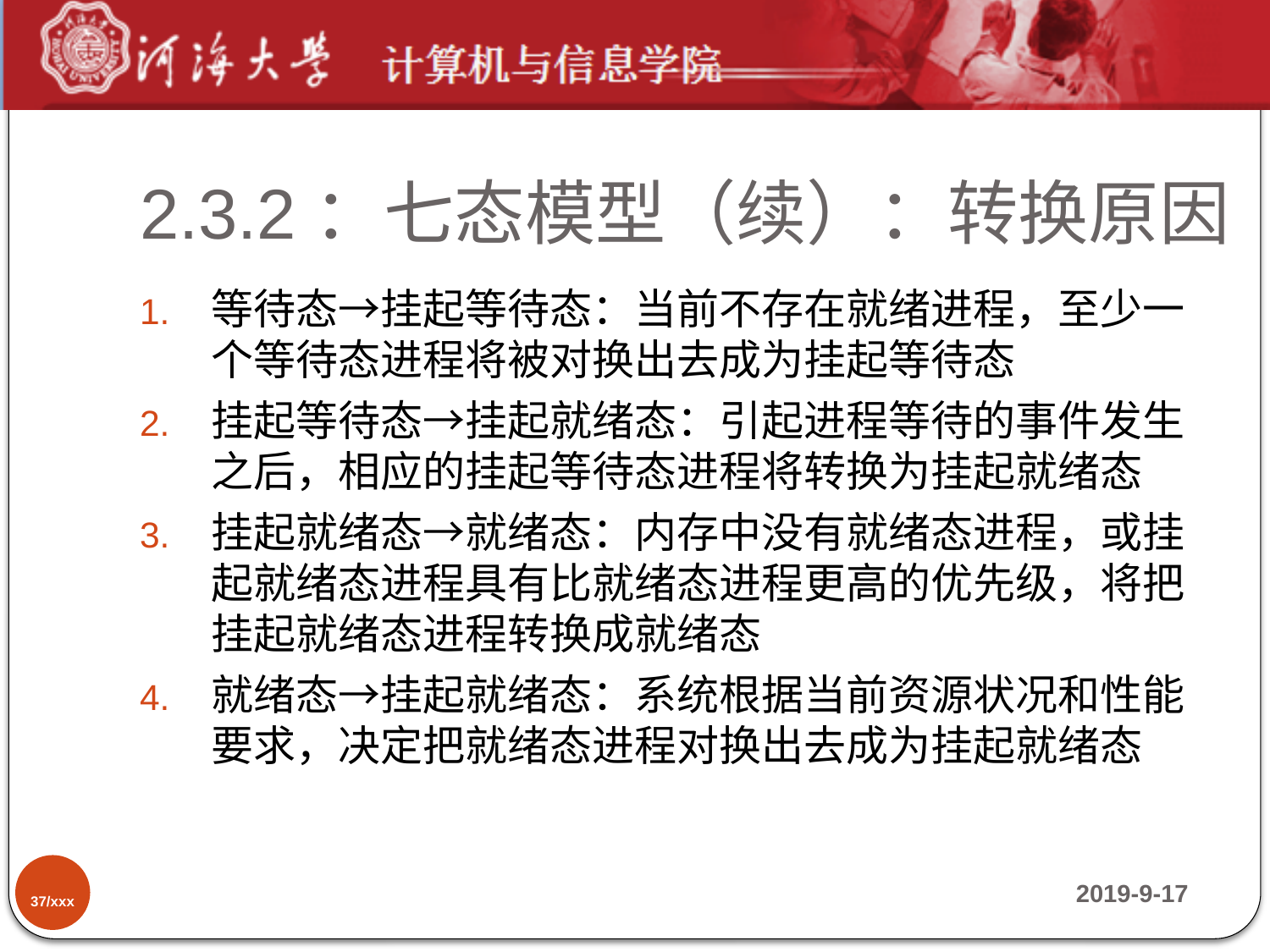

# 2.3.2：七态模型（续）：转换原因
等待态→挂起等待态：当前不存在就绪进程，至少一个等待态进程将被对换出去成为挂起等待态
挂起等待态→挂起就绪态：引起进程等待的事件发生之后，相应的挂起等待态进程将转换为挂起就绪态
挂起就绪态→就绪态：内存中没有就绪态进程，或挂起就绪态进程具有比就绪态进程更高的优先级，将把挂起就绪态进程转换成就绪态
就绪态→挂起就绪态：系统根据当前资源状况和性能要求，决定把就绪态进程对换出去成为挂起就绪态

37/xxx
2019-9-17